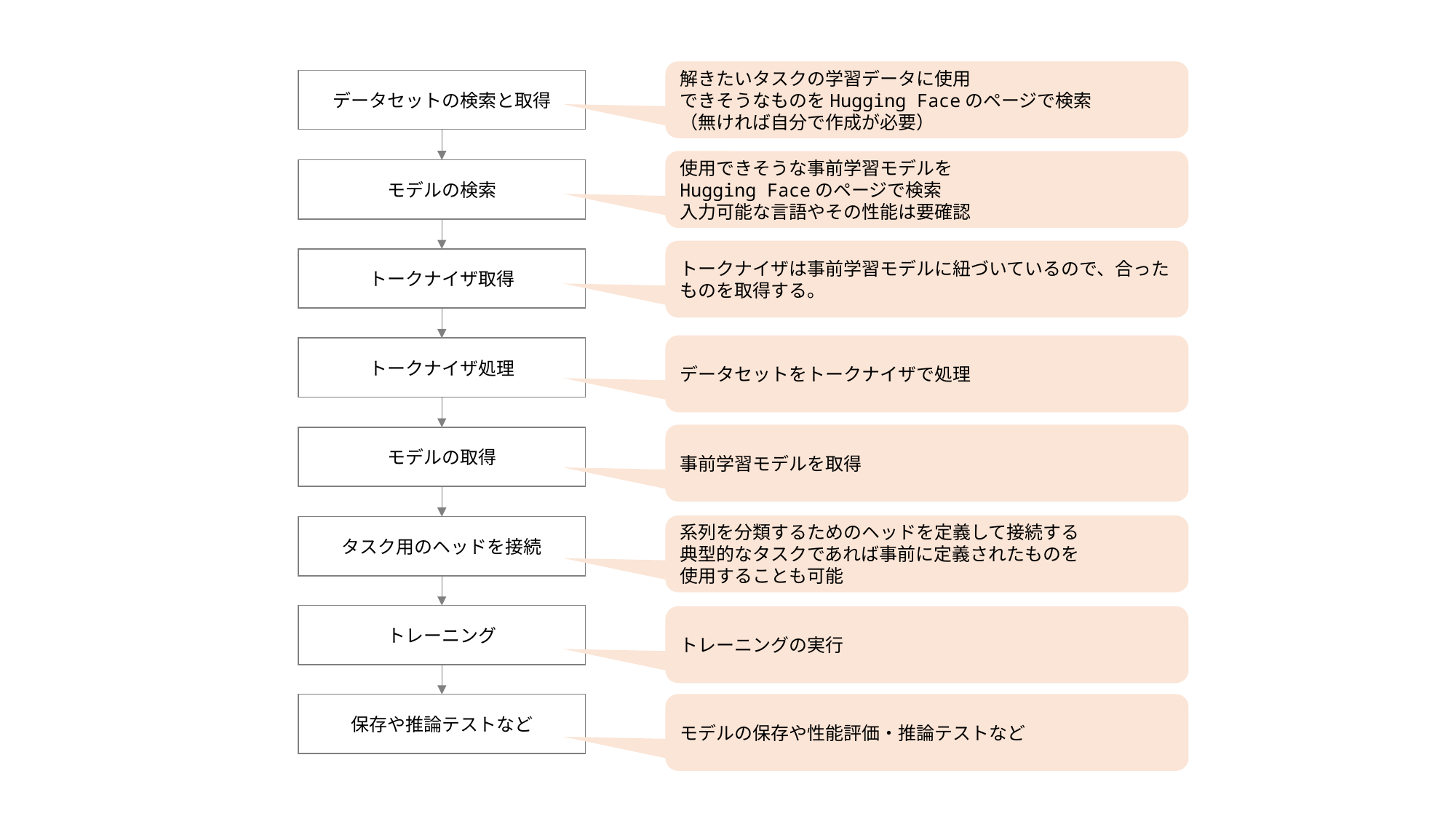

解きたいタスクの学習データに使用
できそうなものをHugging Faceのページで検索
（無ければ自分で作成が必要）
データセットの検索と取得
使用できそうな事前学習モデルを
Hugging Faceのページで検索
入力可能な言語やその性能は要確認
モデルの検索
トークナイザは事前学習モデルに紐づいているので、合ったものを取得する。
トークナイザ取得
データセットをトークナイザで処理
トークナイザ処理
事前学習モデルを取得
モデルの取得
系列を分類するためのヘッドを定義して接続する
典型的なタスクであれば事前に定義されたものを
使用することも可能
タスク用のヘッドを接続
トレーニング
トレーニングの実行
モデルの保存や性能評価・推論テストなど
保存や推論テストなど